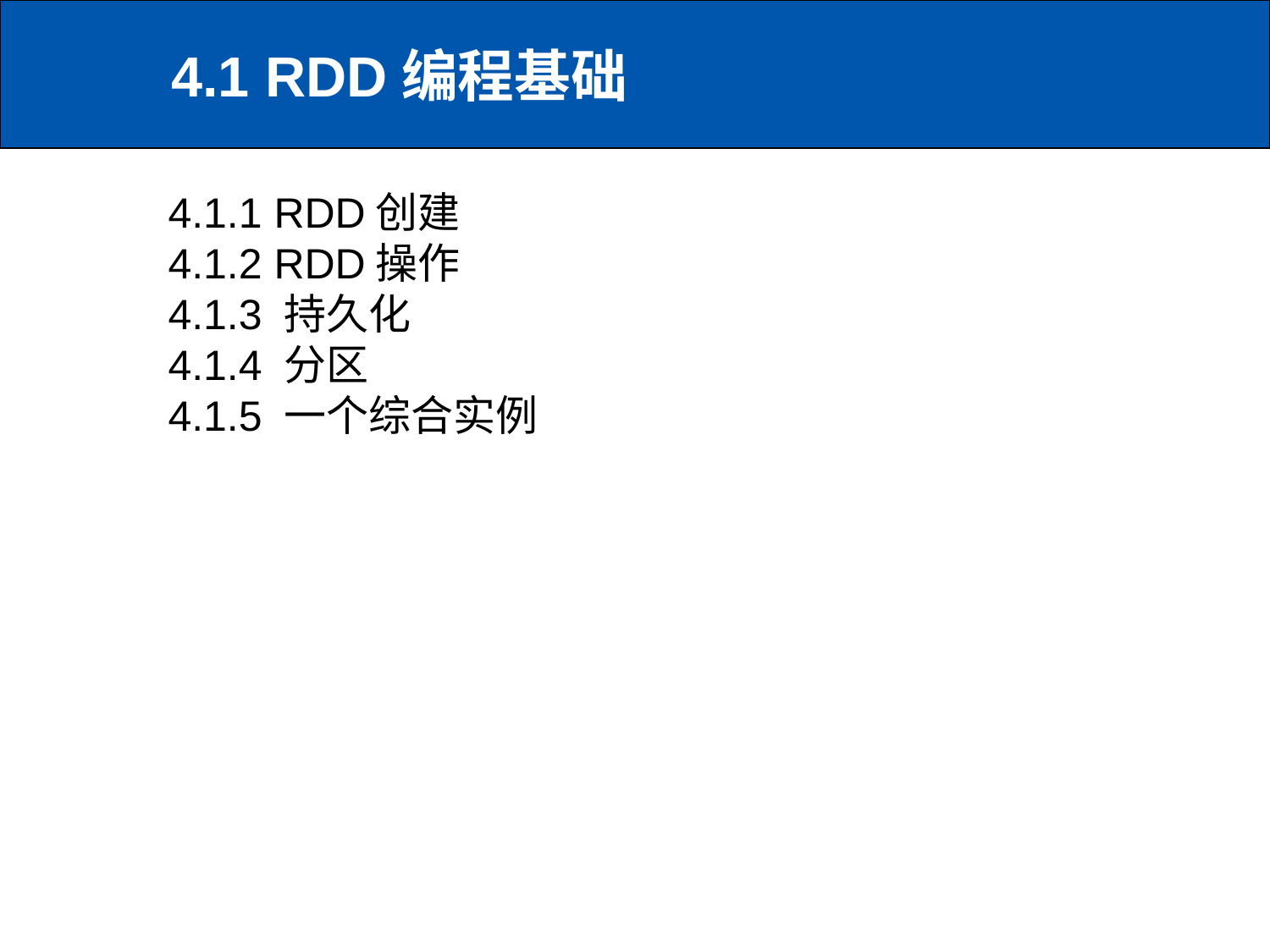

# 4.1 RDD编程基础
4.1.1 RDD创建
4.1.2 RDD操作
4.1.3 持久化
4.1.4 分区
4.1.5 一个综合实例